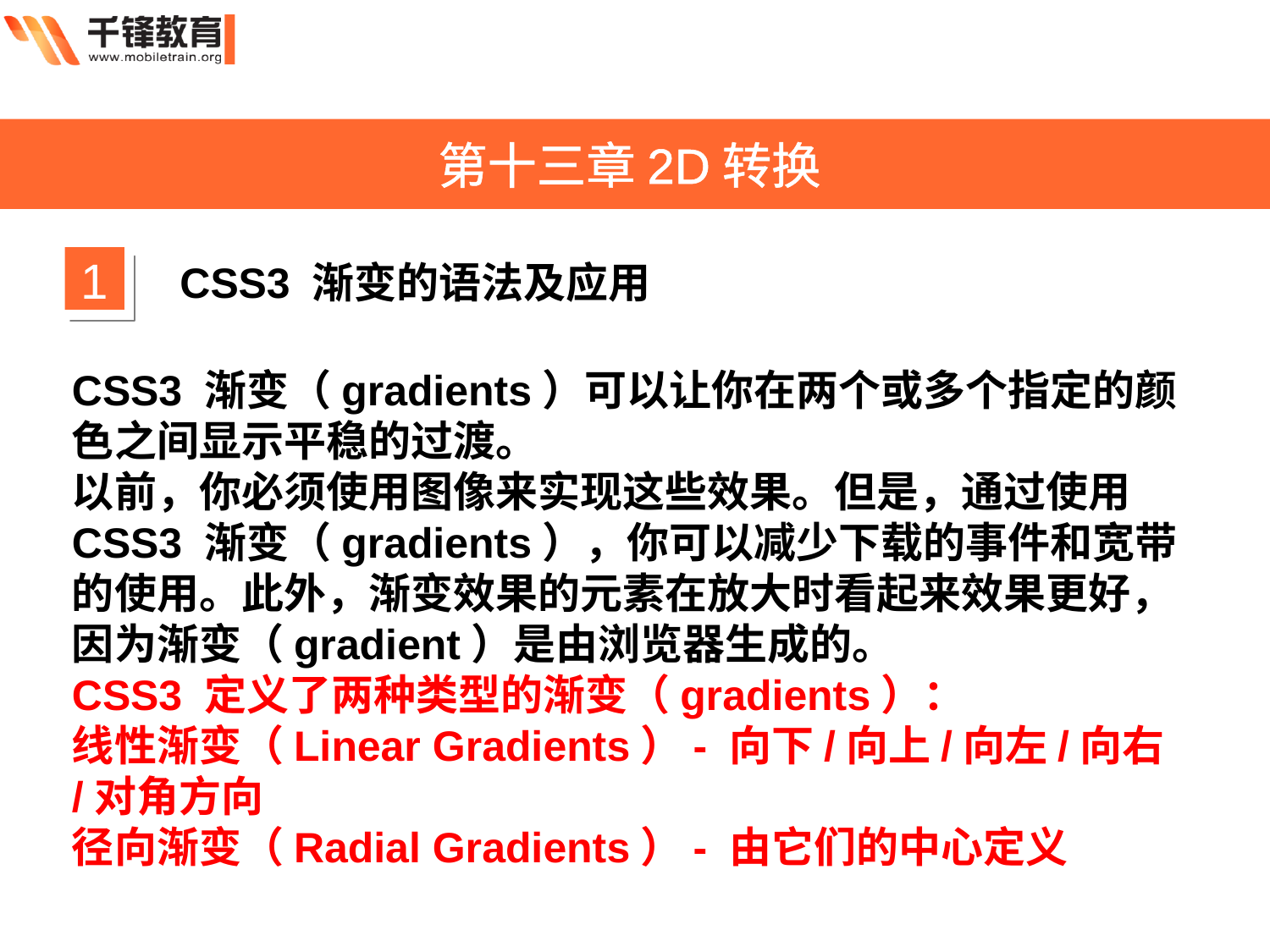

第十三章2D转换
1

CSS3 渐变的语法及应用

CSS3 渐变（gradients）可以让你在两个或多个指定的颜色之间显示平稳的过渡。
以前，你必须使用图像来实现这些效果。但是，通过使用 CSS3 渐变（gradients），你可以减少下载的事件和宽带的使用。此外，渐变效果的元素在放大时看起来效果更好，因为渐变（gradient）是由浏览器生成的。
CSS3 定义了两种类型的渐变（gradients）：
线性渐变（Linear Gradients）- 向下/向上/向左/向右/对角方向
径向渐变（Radial Gradients）- 由它们的中心定义